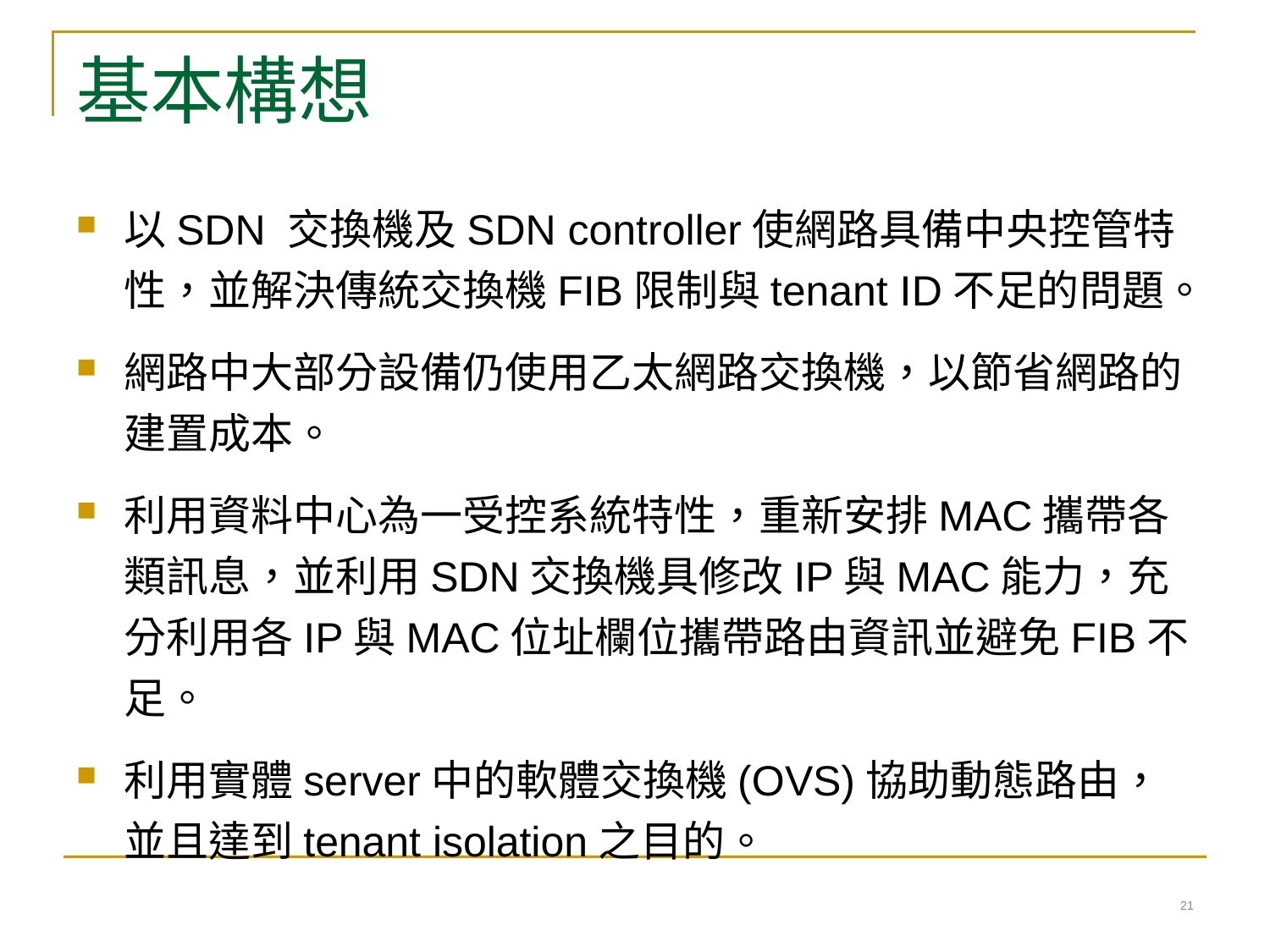

基本構想
以SDN 交換機及SDN controller使網路具備中央控管特性，並解決傳統交換機FIB限制與tenant ID不足的問題。
網路中大部分設備仍使用乙太網路交換機，以節省網路的建置成本。
利用資料中心為一受控系統特性，重新安排MAC攜帶各類訊息，並利用SDN交換機具修改IP與MAC能力，充分利用各IP與MAC位址欄位攜帶路由資訊並避免FIB不足。
利用實體server中的軟體交換機(OVS)協助動態路由，並且達到tenant isolation之目的。

21